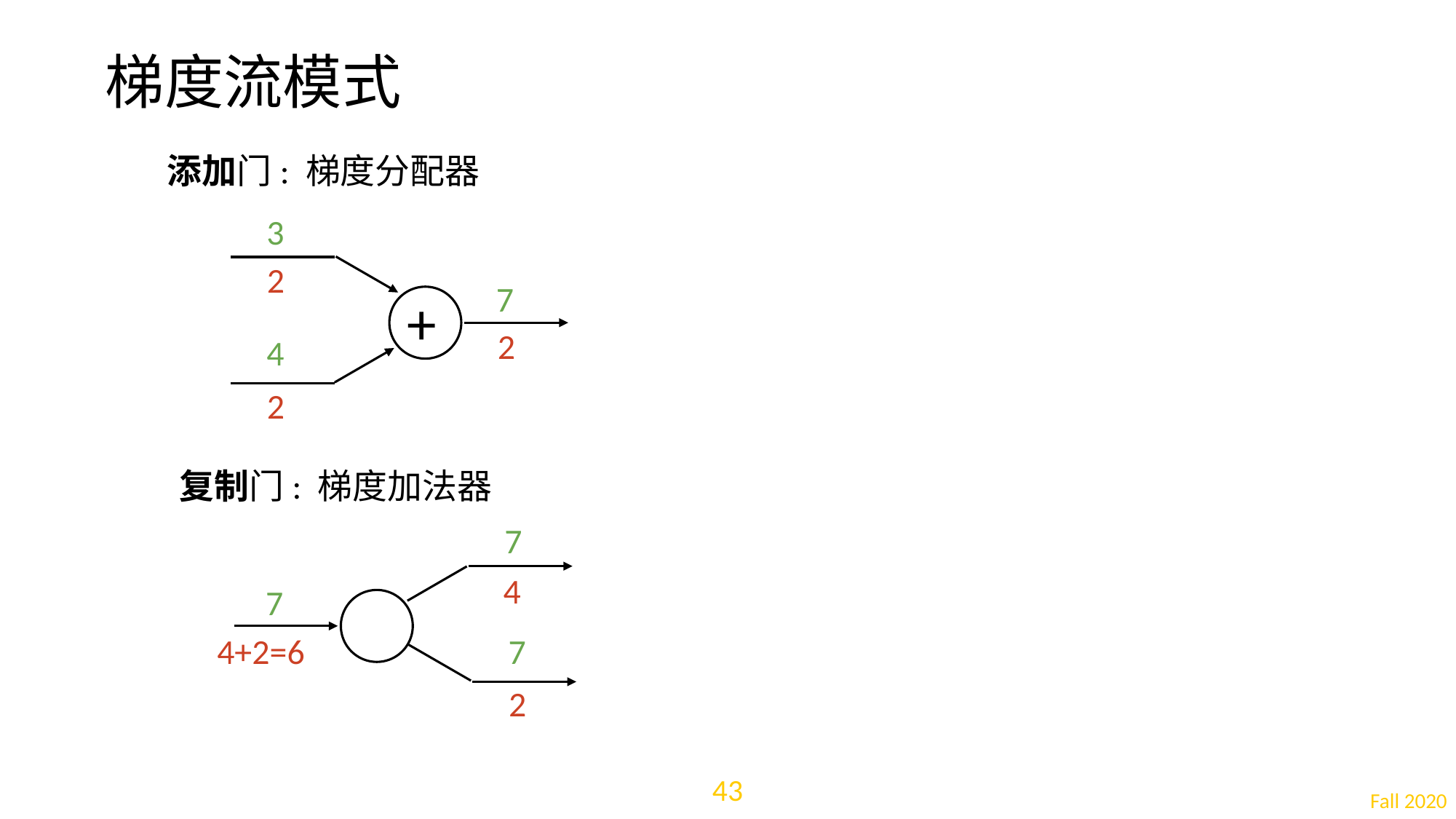

# 梯度流模式
添加门: 梯度分配器
3
2

7
+

2
4

2

复制门: 梯度加法器
7
4
7

4+2=6
7

2

43